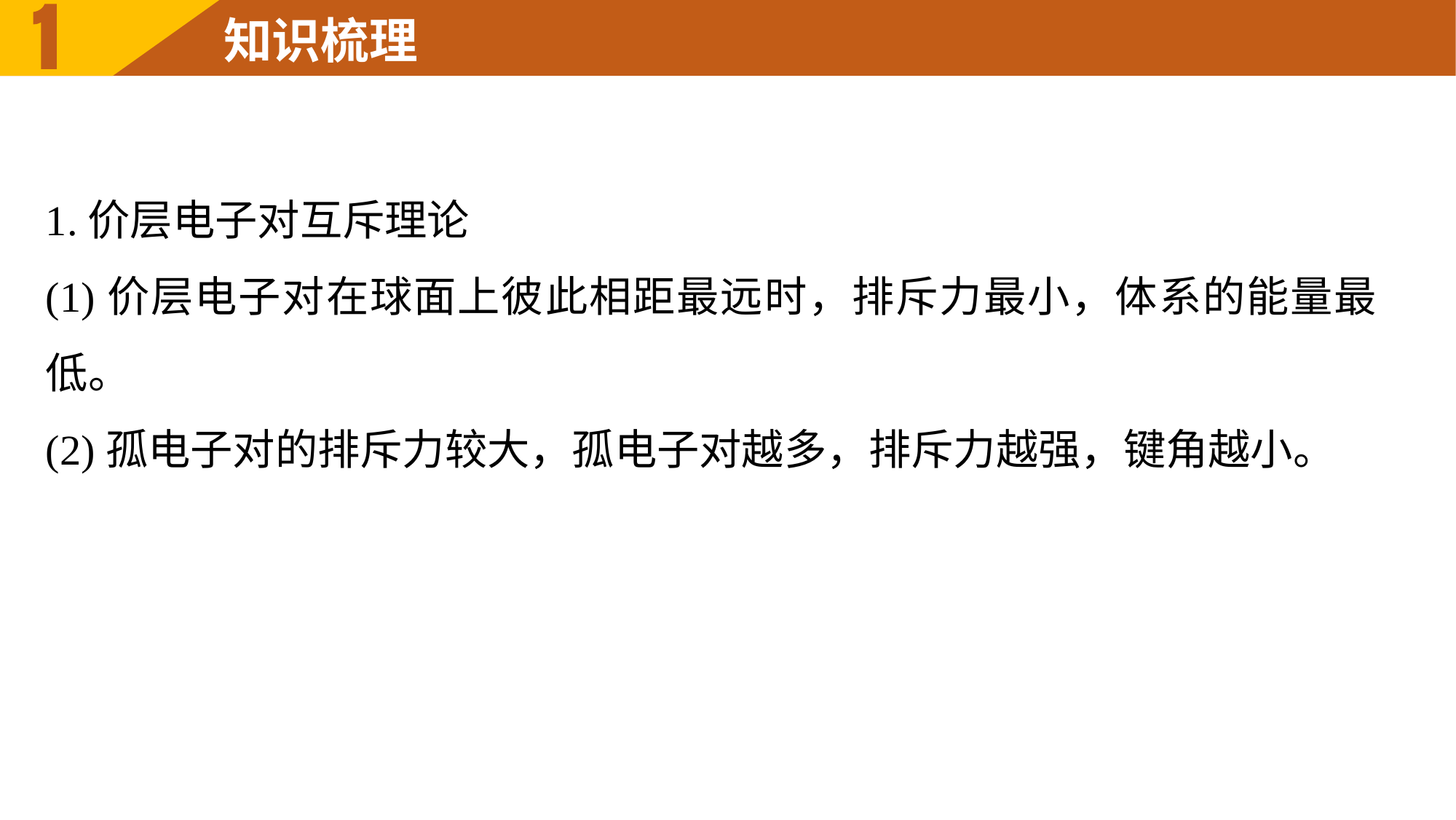

1

知识梳理
1.价层电子对互斥理论
(1)价层电子对在球面上彼此相距最远时，排斥力最小，体系的能量最低。
(2)孤电子对的排斥力较大，孤电子对越多，排斥力越强，键角越小。